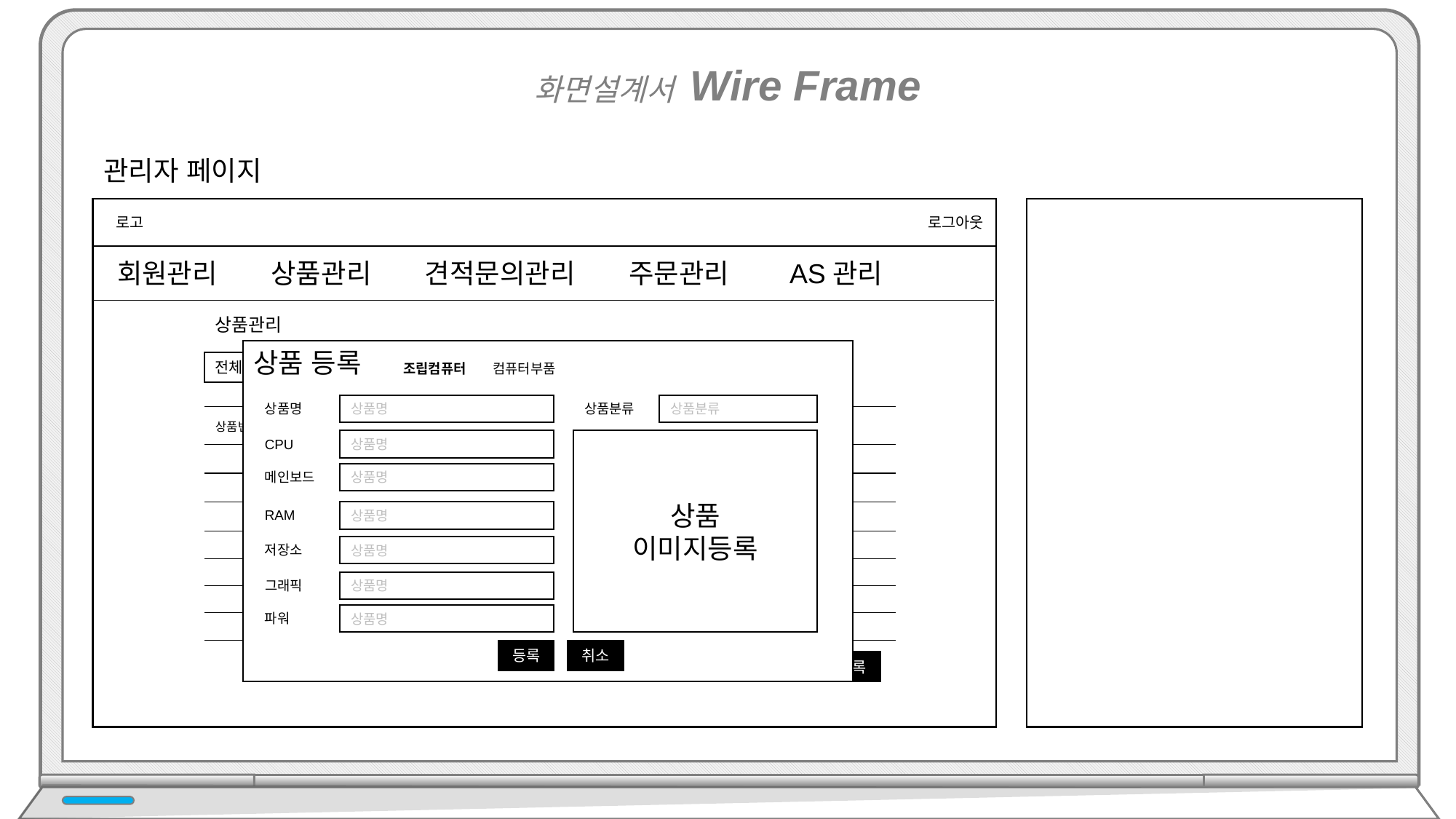

화면설계서 Wire Frame
관리자 페이지

로그아웃
로고
회원관리       상품관리       견적문의관리       주문관리       AS관리
상품관리
상품 등록
전체
조립컴퓨터
컴퓨터부품

상품명
상품분류
상품명
상품분류
상품명
상품번호
분류
등록일
CPU
상품명
상품
이미지등록
메인보드
상품명
RAM
상품명
저장소
상품명
그래픽
상품명
파워
상품명
등록
취소
1 2 3 4
등록